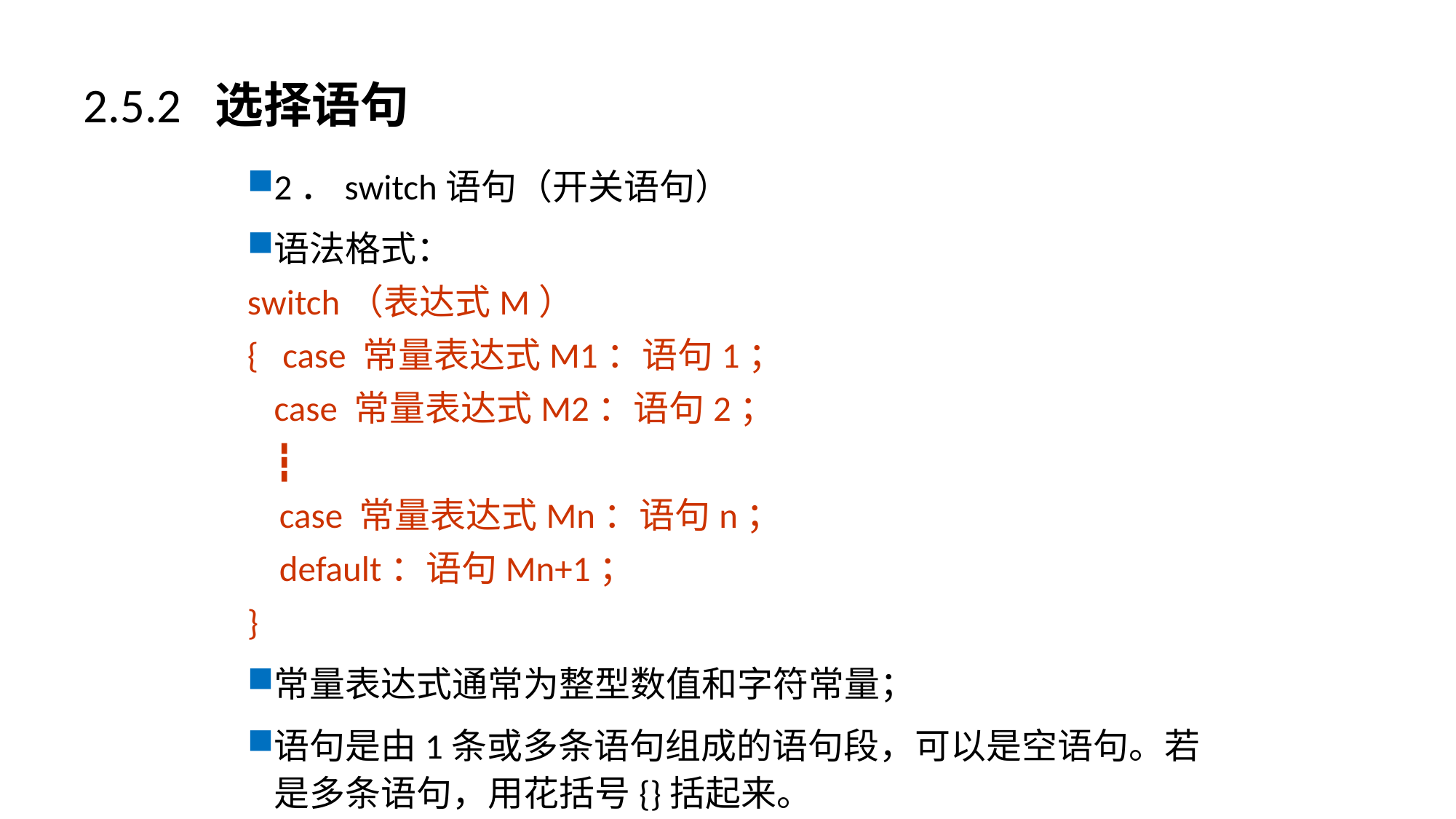

# 2.5.2  选择语句
2．switch语句（开关语句）
语法格式：
switch（表达式M）
{   case 常量表达式M1：语句1；
	case 常量表达式M2：语句2；
		┇
    case 常量表达式Mn：语句n；
    default：语句Mn+1；
}
常量表达式通常为整型数值和字符常量；
语句是由1条或多条语句组成的语句段，可以是空语句。若是多条语句，用花括号{}括起来。